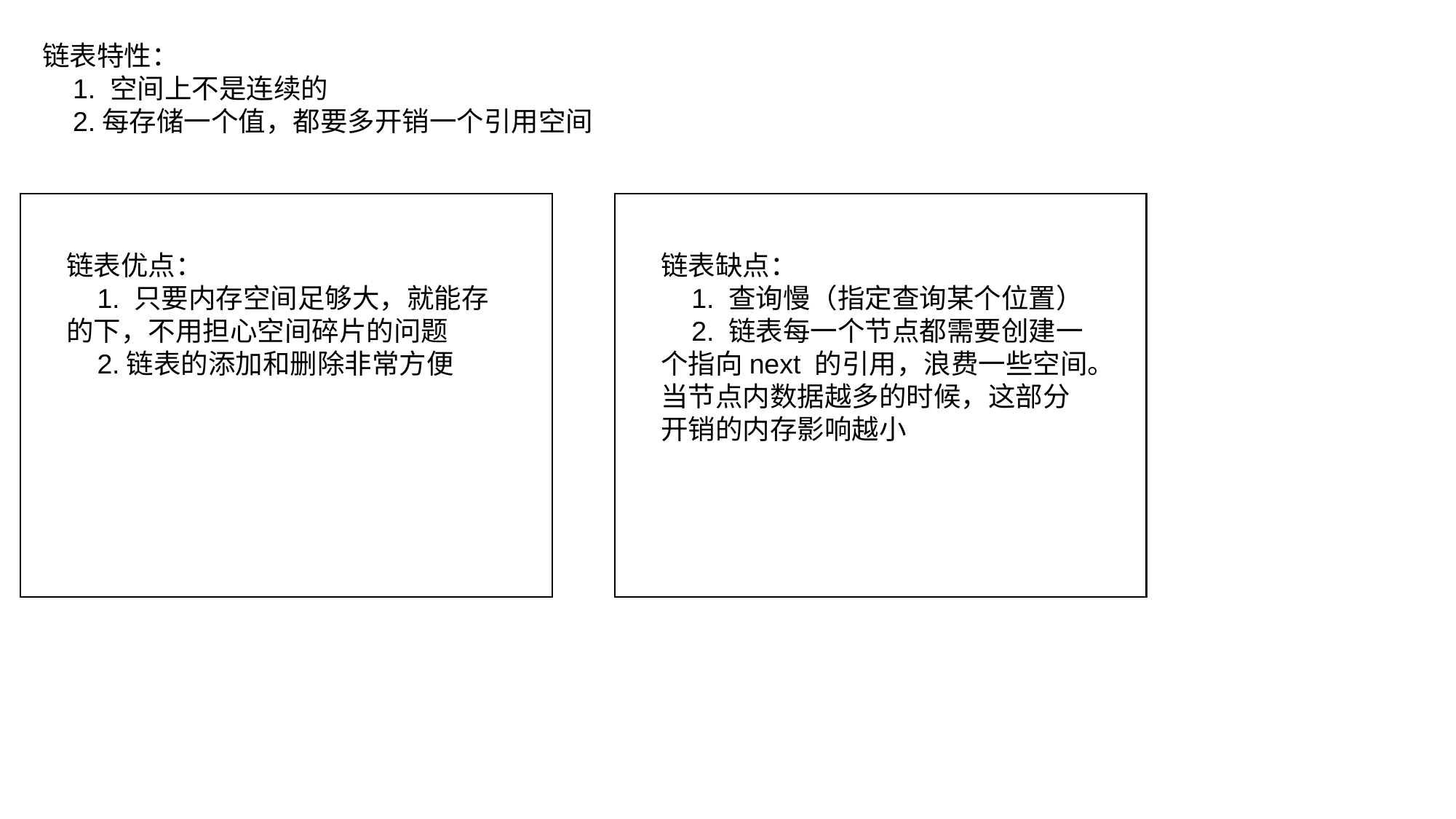

链表特性：
    1. 空间上不是连续的
    2.每存储一个值，都要多开销一个引用空间

链表优点：
    1. 只要内存空间足够大，就能存的下，不用担心空间碎片的问题
    2.链表的添加和删除非常方便
链表缺点：
    1. 查询慢（指定查询某个位置）
    2. 链表每一个节点都需要创建一个指向next 的引用，浪费一些空间。当节点内数据越多的时候，这部分开销的内存影响越小